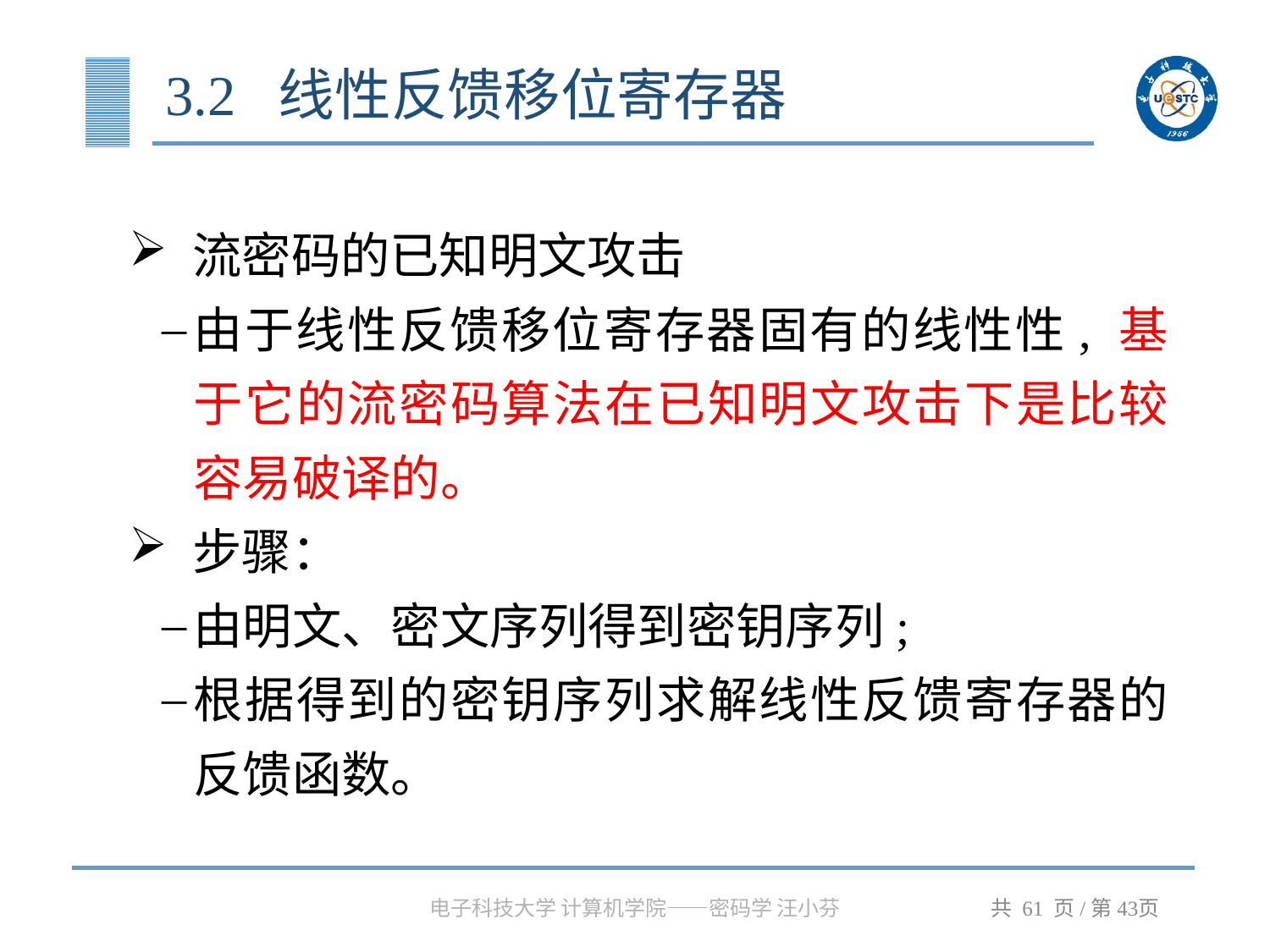

# 3.2  线性反馈移位寄存器
流密码的已知明文攻击
由于线性反馈移位寄存器固有的线性性, 基于它的流密码算法在已知明文攻击下是比较容易破译的。
步骤：
由明文、密文序列得到密钥序列;
根据得到的密钥序列求解线性反馈寄存器的反馈函数。

电子科技大学 计算机学院——密码学 汪小芬
共 61 页/第43页